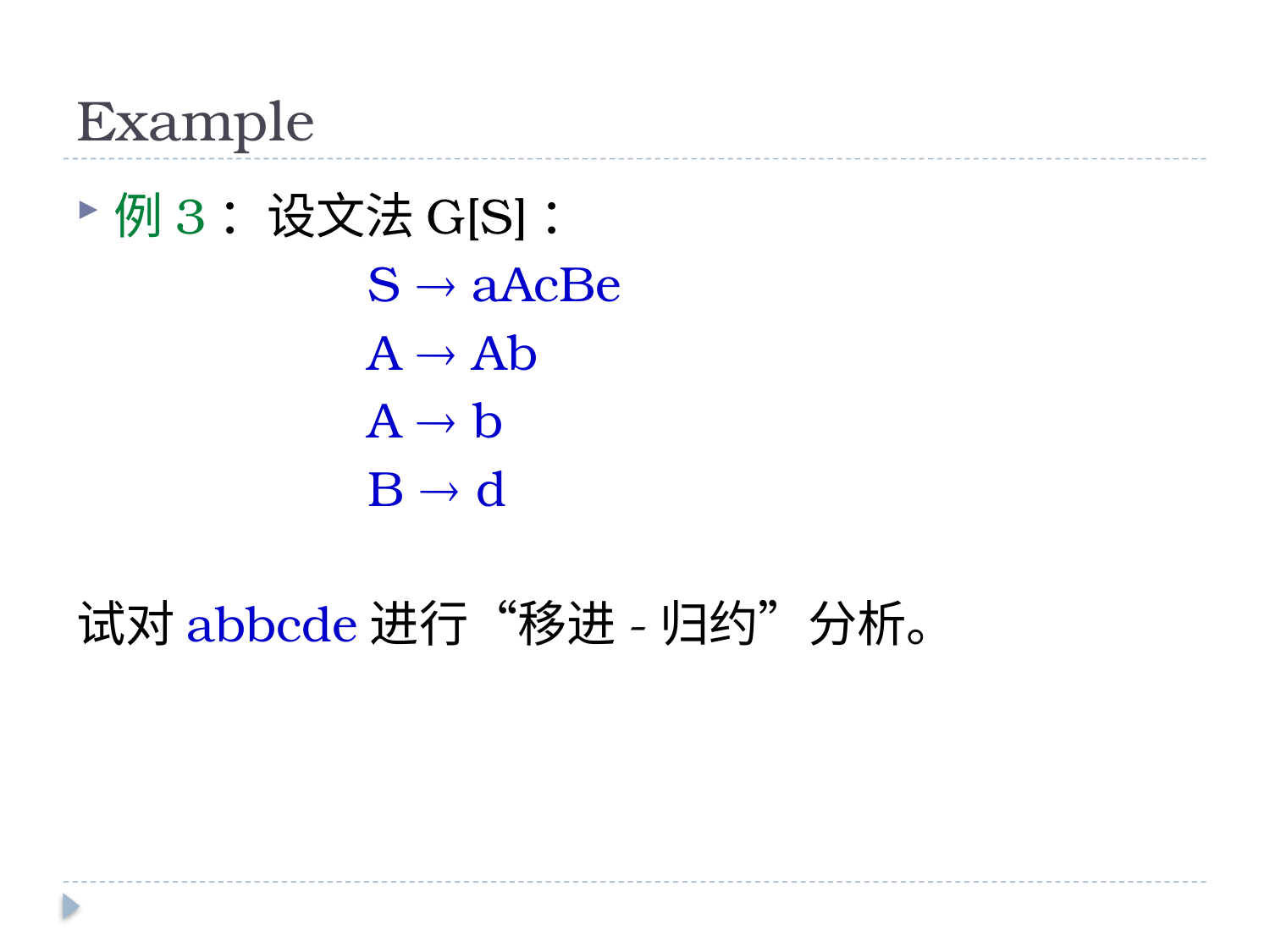

# Example
例3：设文法G[S]：
			S → aAcBe
			A → Ab
			A → b
			B → d

试对abbcde进行“移进-归约”分析。

16